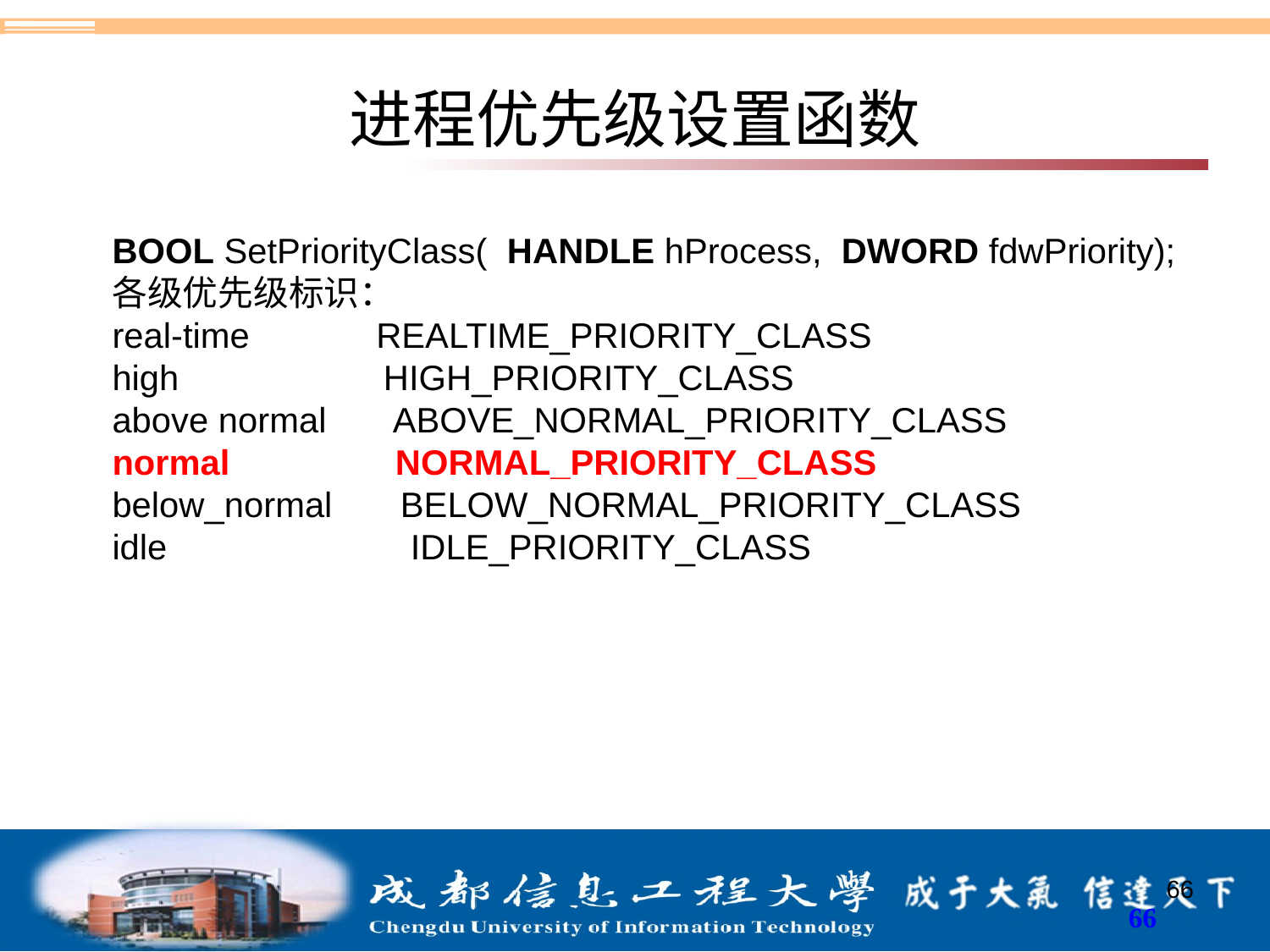

# 进程优先级设置函数
BOOL SetPriorityClass(  HANDLE hProcess,  DWORD fdwPriority);
各级优先级标识：
real-time             REALTIME_PRIORITY_CLASS
high                     HIGH_PRIORITY_CLASS
above normal       ABOVE_NORMAL_PRIORITY_CLASS
normal                 NORMAL_PRIORITY_CLASS
below_normal       BELOW_NORMAL_PRIORITY_CLASS
idle                         IDLE_PRIORITY_CLASS